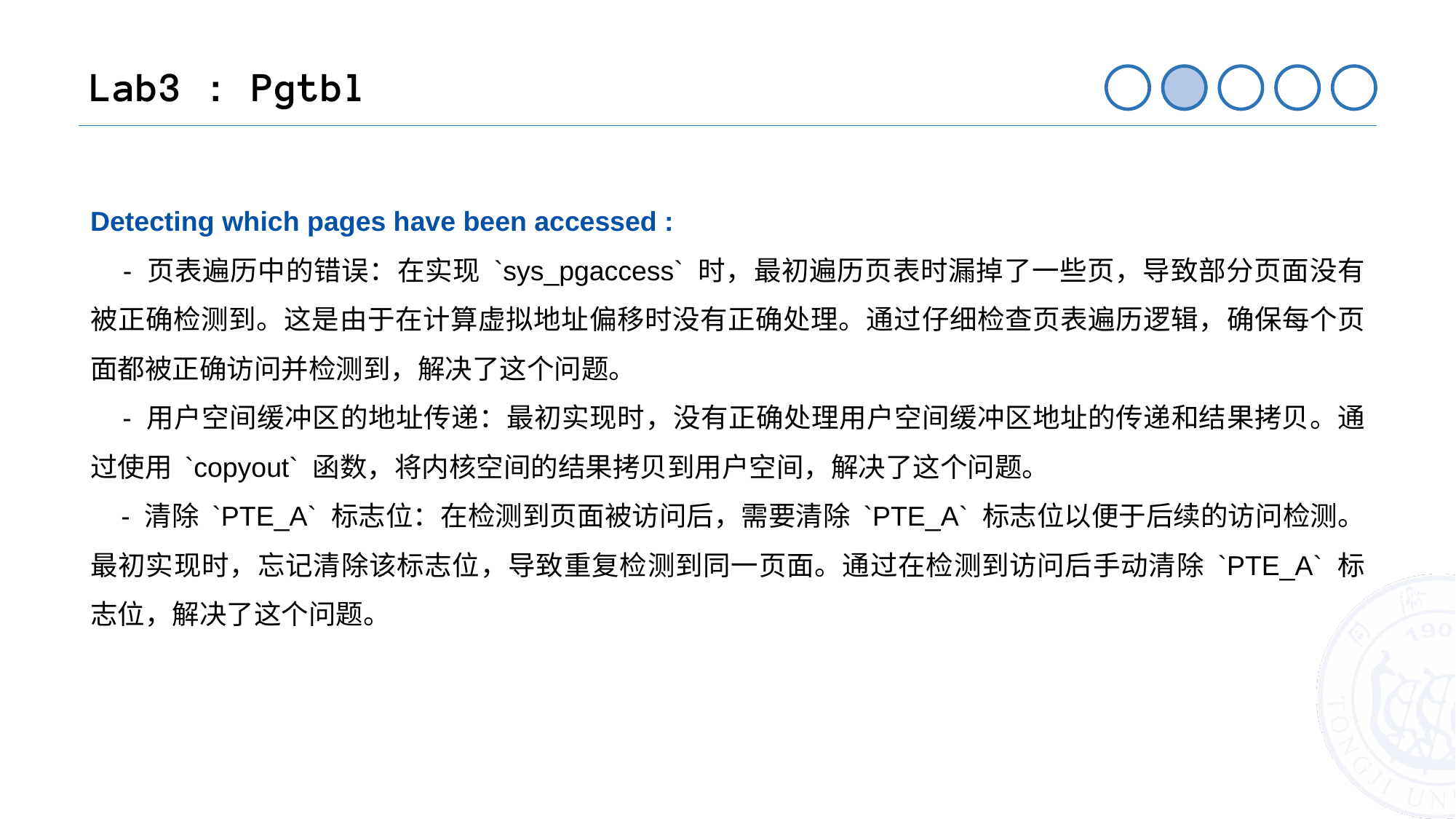

Lab3 : Pgtbl

Detecting which pages have been accessed :
    - 页表遍历中的错误：在实现 `sys_pgaccess` 时，最初遍历页表时漏掉了一些页，导致部分页面没有被正确检测到。这是由于在计算虚拟地址偏移时没有正确处理。通过仔细检查页表遍历逻辑，确保每个页面都被正确访问并检测到，解决了这个问题。
    - 用户空间缓冲区的地址传递：最初实现时，没有正确处理用户空间缓冲区地址的传递和结果拷贝。通过使用 `copyout` 函数，将内核空间的结果拷贝到用户空间，解决了这个问题。
    - 清除 `PTE_A` 标志位：在检测到页面被访问后，需要清除 `PTE_A` 标志位以便于后续的访问检测。最初实现时，忘记清除该标志位，导致重复检测到同一页面。通过在检测到访问后手动清除 `PTE_A` 标志位，解决了这个问题。